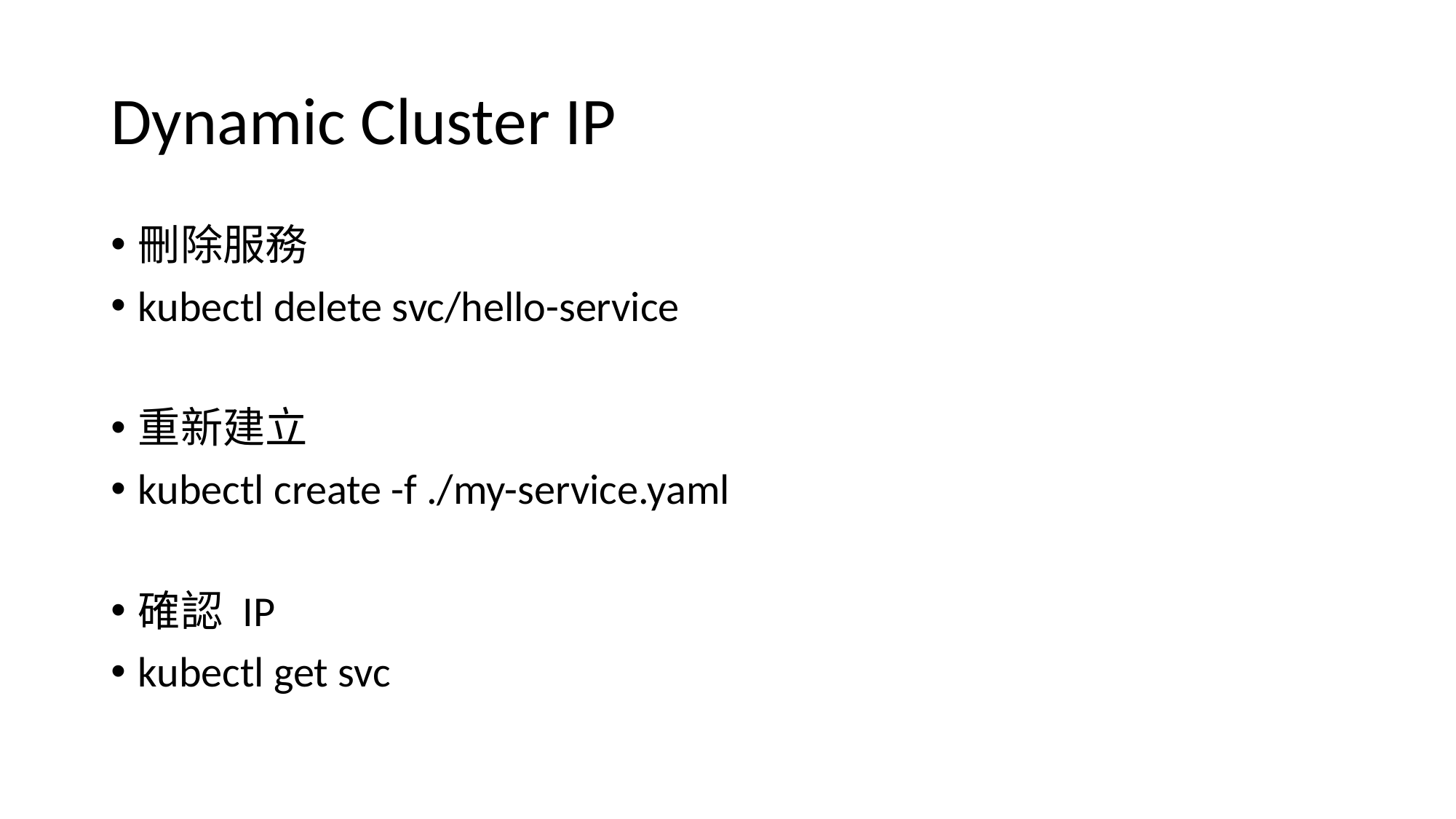

# Dynamic Cluster IP
刪除服務
kubectl delete svc/hello-service

重新建立
kubectl create -f ./my-service.yaml

確認 IP
kubectl get svc